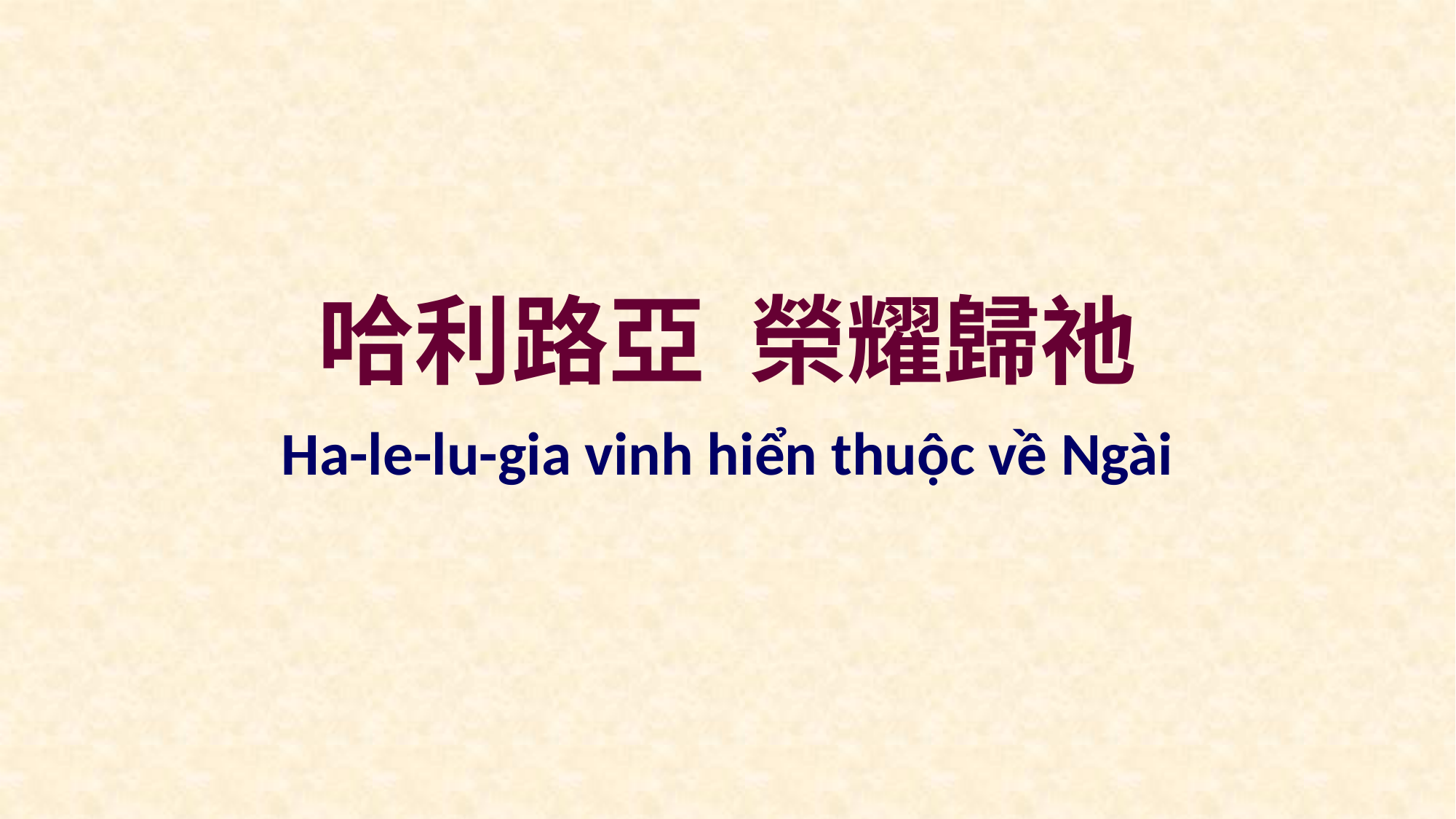

哈利路亞  榮耀歸祂
Ha-le-lu-gia vinh hiển thuộc về Ngài